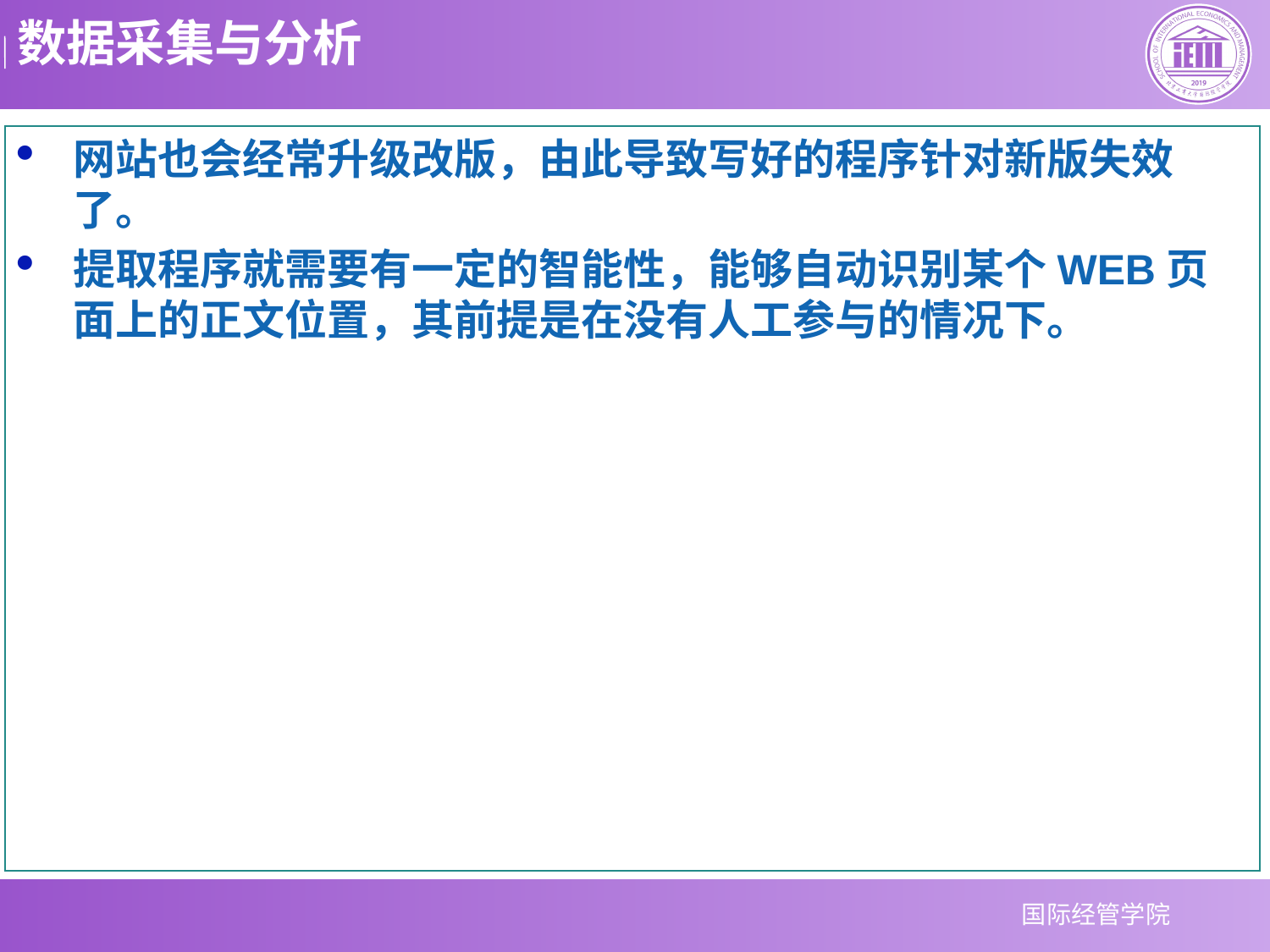

网站也会经常升级改版，由此导致写好的程序针对新版失效了。
提取程序就需要有一定的智能性，能够自动识别某个WEB页面上的正文位置，其前提是在没有人工参与的情况下。